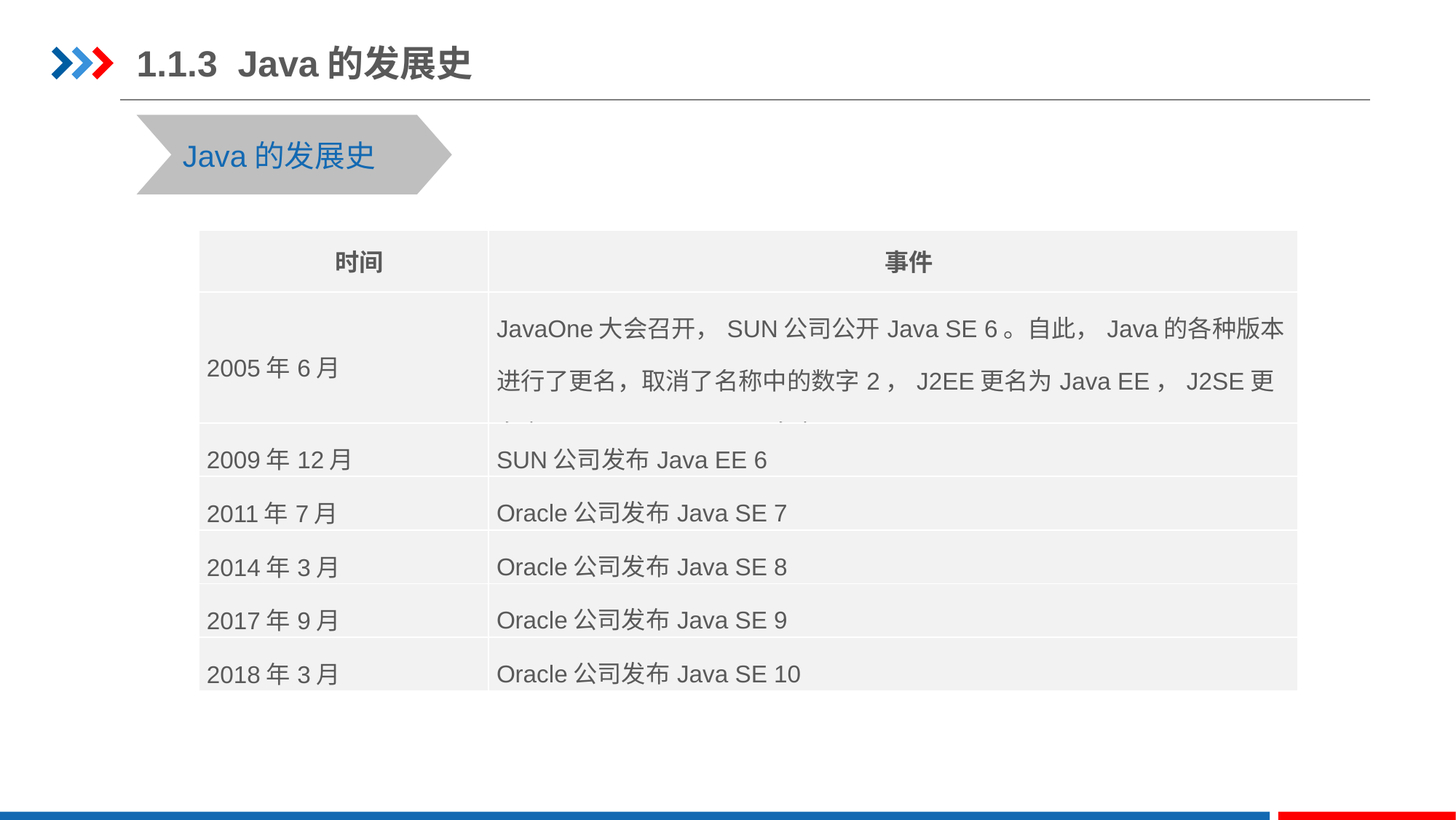

1.1.3  Java的发展史

Java的发展史
| 时间 | 事件 |
| --- | --- |
| 2005年6月 | JavaOne大会召开，SUN公司公开Java SE 6。自此，Java的各种版本进行了更名，取消了名称中的数字2，J2EE更名为Java EE，J2SE更名为Java SE，J2ME更名为Java ME |
| 2009年12月 | SUN公司发布Java EE 6 |
| 2011年7月 | Oracle公司发布Java SE 7 |
| 2014年3月 | Oracle公司发布Java SE 8 |
| 2017年9月 | Oracle公司发布Java SE 9 |
| 2018年3月 | Oracle公司发布Java SE 10 |